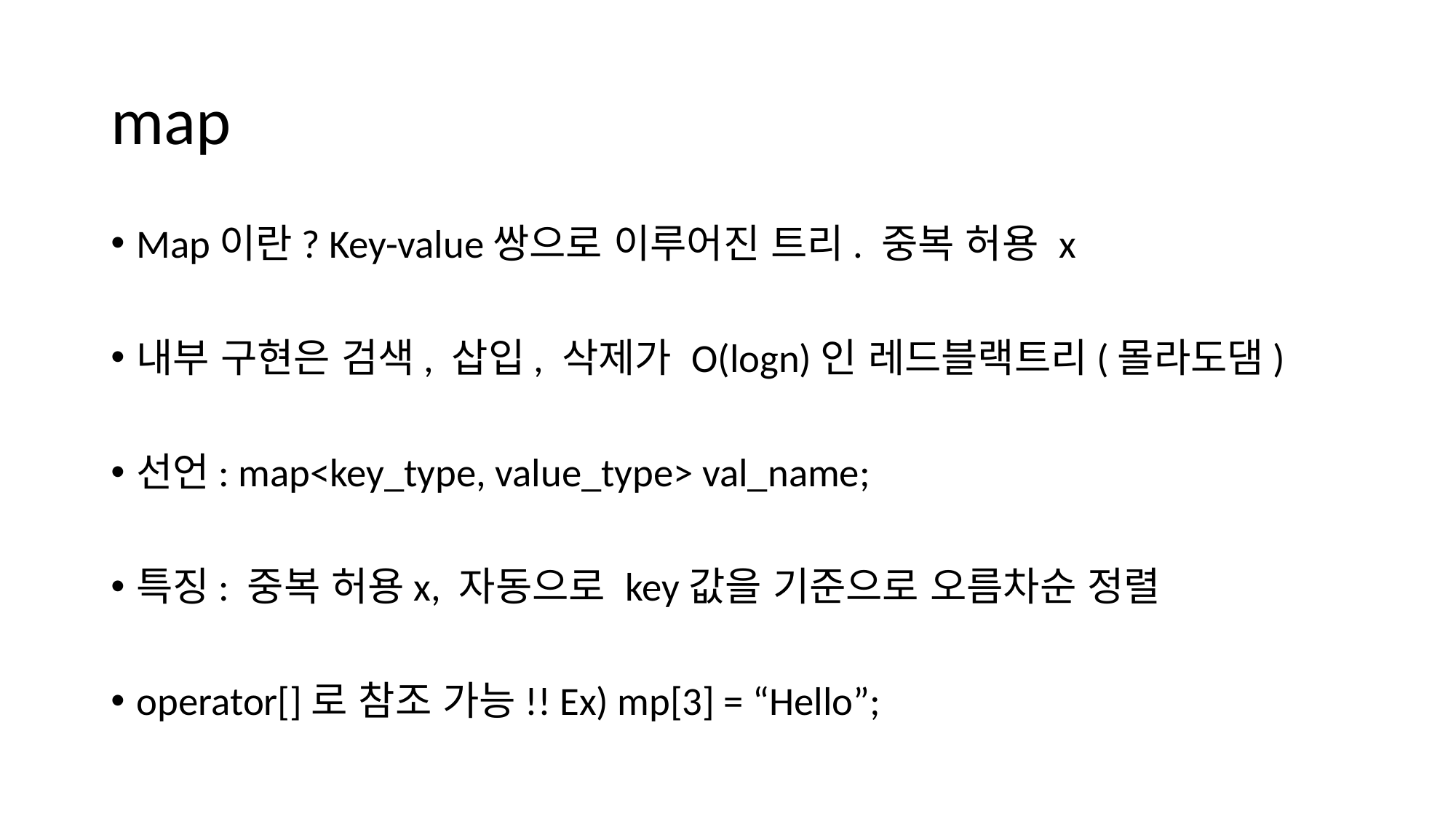

# map
Map이란? Key-value쌍으로 이루어진 트리. 중복 허용 x

내부 구현은 검색, 삽입, 삭제가 O(logn)인 레드블랙트리(몰라도댐)

선언: map<key_type, value_type> val_name;

특징: 중복 허용x, 자동으로 key값을 기준으로 오름차순 정렬

operator[]로 참조 가능!! Ex) mp[3] = “Hello”;